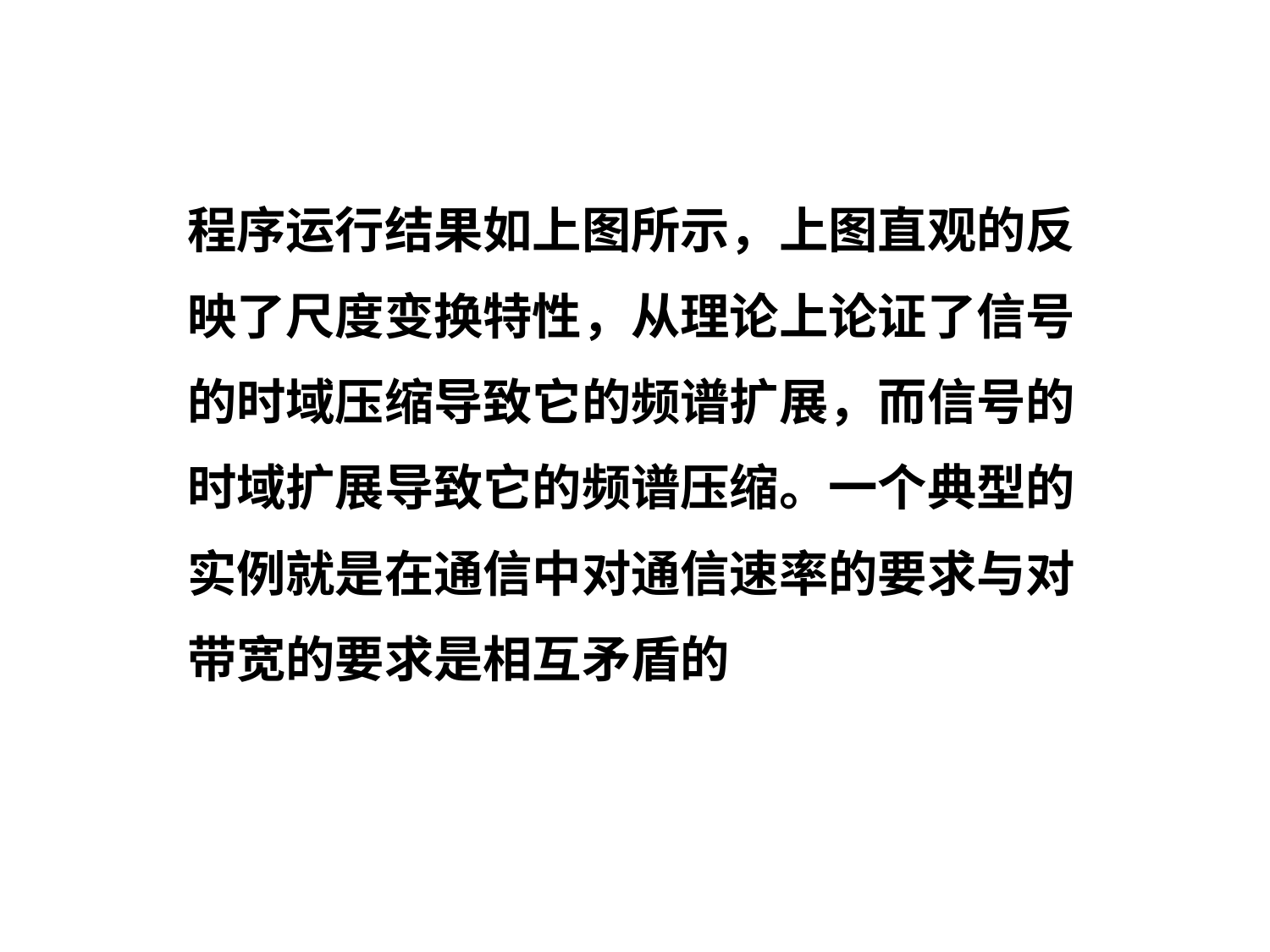

程序运行结果如上图所示，上图直观的反映了尺度变换特性，从理论上论证了信号的时域压缩导致它的频谱扩展，而信号的时域扩展导致它的频谱压缩。一个典型的实例就是在通信中对通信速率的要求与对带宽的要求是相互矛盾的